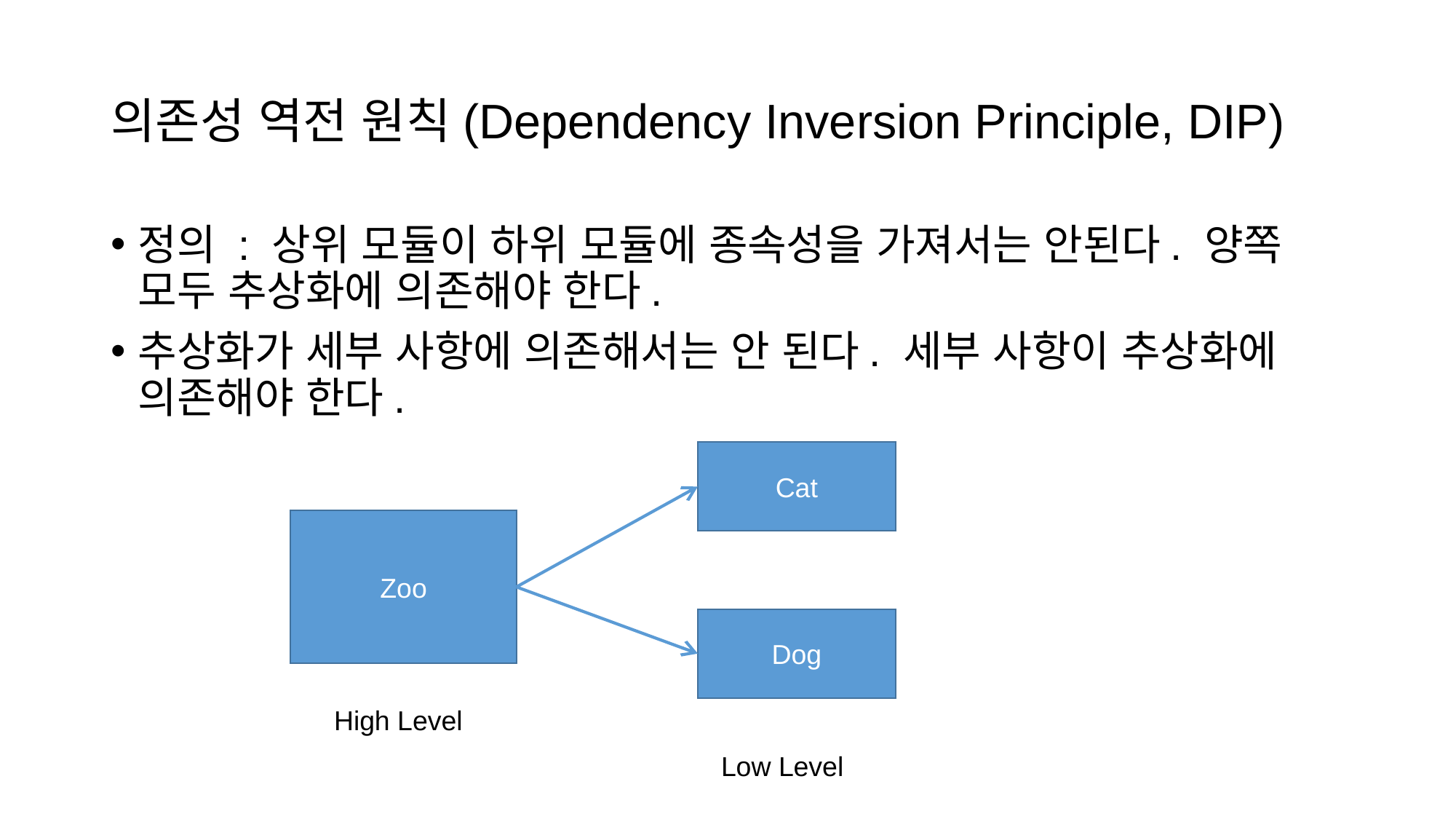

# 의존성 역전 원칙(Dependency Inversion Principle, DIP)
정의 : 상위 모듈이 하위 모듈에 종속성을 가져서는 안된다. 양쪽 모두 추상화에 의존해야 한다.
추상화가 세부 사항에 의존해서는 안 된다. 세부 사항이 추상화에 의존해야 한다.

Cat
Zoo
Dog
High Level
Low Level